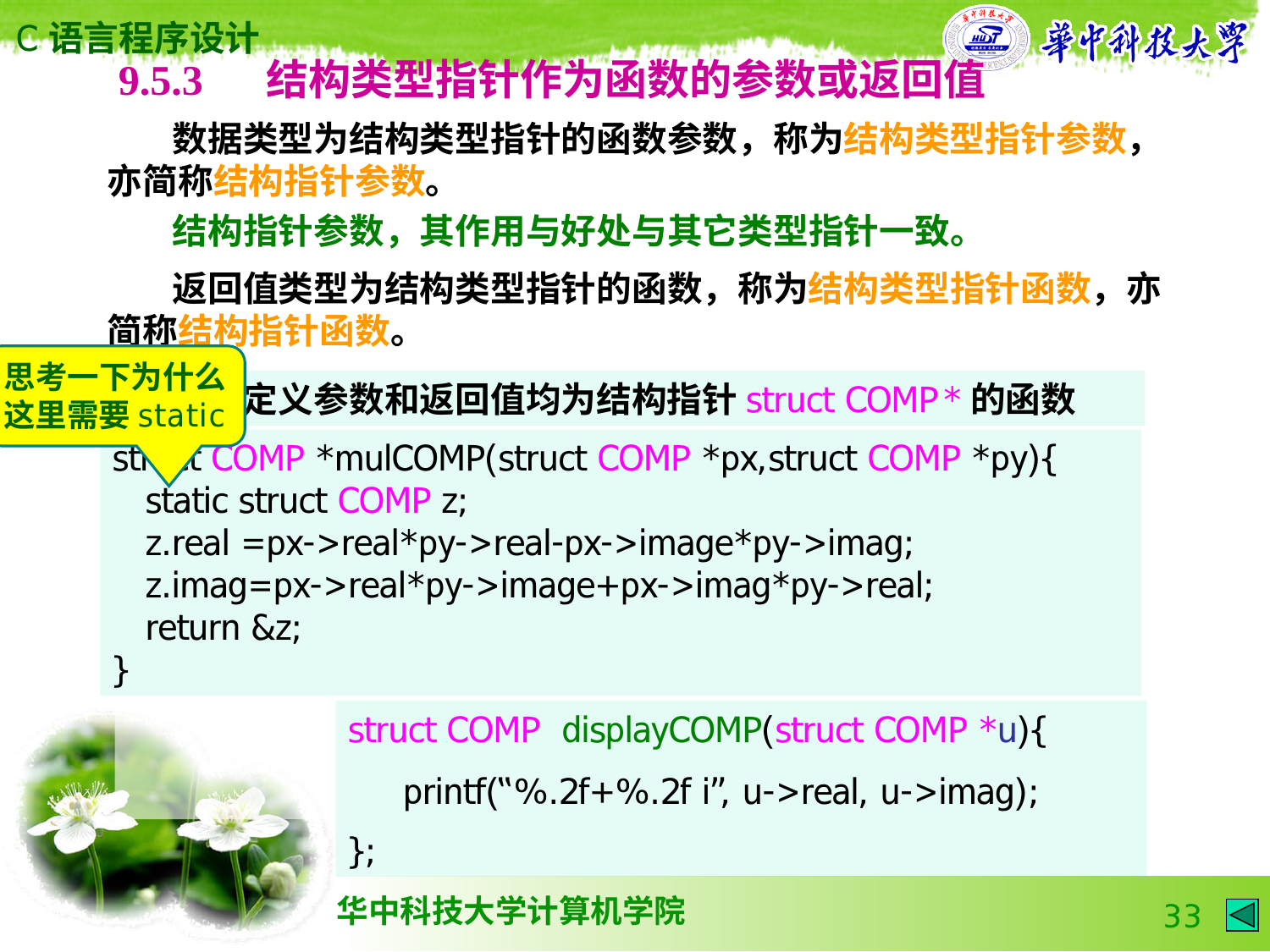

9.5.3 　结构类型指针作为函数的参数或返回值
       数据类型为结构类型指针的函数参数，称为结构类型指针参数，亦简称结构指针参数。
       结构指针参数，其作用与好处与其它类型指针一致。
       返回值类型为结构类型指针的函数，称为结构类型指针函数，亦简称结构指针函数。
思考一下为什么这里需要static
       可以定义参数和返回值均为结构指针struct  COMP *的函数
struct COMP *mulCOMP(struct COMP *px,struct COMP *py){
   static struct COMP z;
   z.real =px->real*py->real-px->image*py->imag;
   z.imag=px->real*py->image+px->imag*py->real;
   return &z;
}

struct COMP  displayCOMP(struct COMP *u){

     printf(“%.2f+%.2f i”, u->real, u->imag);

};
33